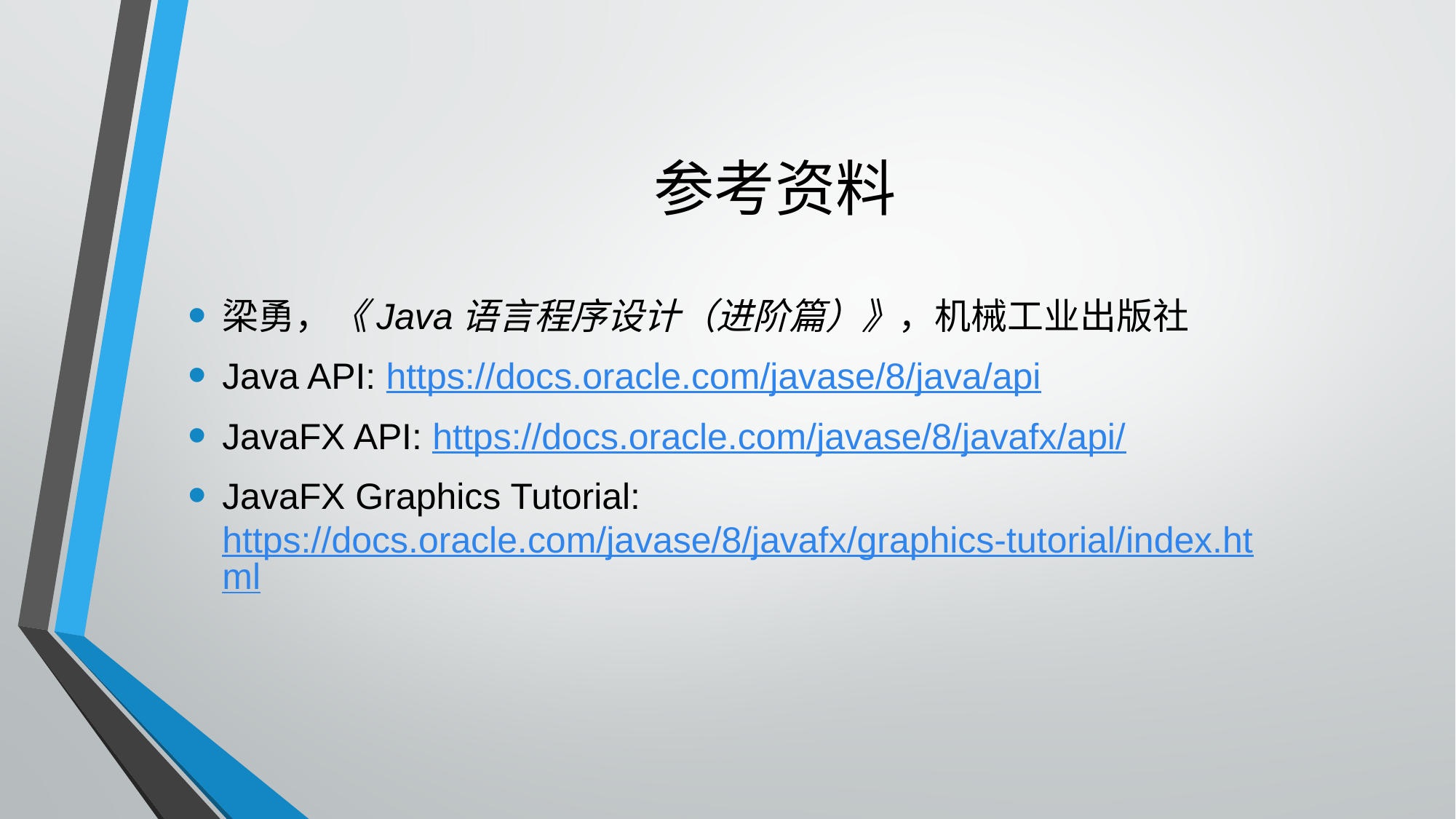

# 参考资料
梁勇，《Java语言程序设计（进阶篇）》，机械工业出版社
Java API: https://docs.oracle.com/javase/8/java/api
JavaFX API: https://docs.oracle.com/javase/8/javafx/api/
JavaFX Graphics Tutorial: https://docs.oracle.com/javase/8/javafx/graphics-tutorial/index.html